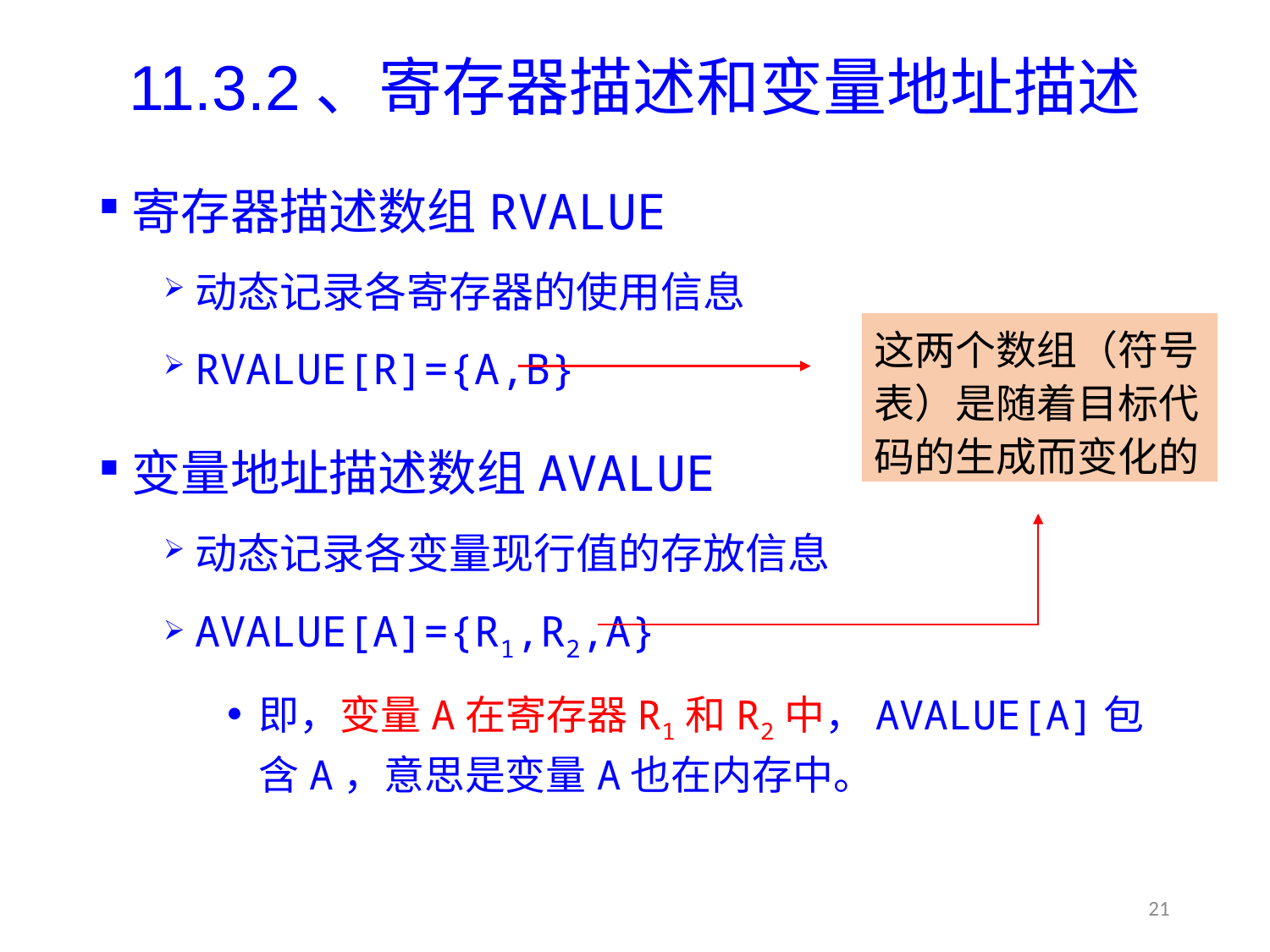

# 11.3.2、寄存器描述和变量地址描述
寄存器描述数组RVALUE
动态记录各寄存器的使用信息
RVALUE[R]={A,B}
变量地址描述数组AVALUE
动态记录各变量现行值的存放信息
AVALUE[A]={R1,R2,A}
即，变量A在寄存器R1和R2中，AVALUE[A]包含A，意思是变量A也在内存中。
这两个数组（符号表）是随着目标代码的生成而变化的

21